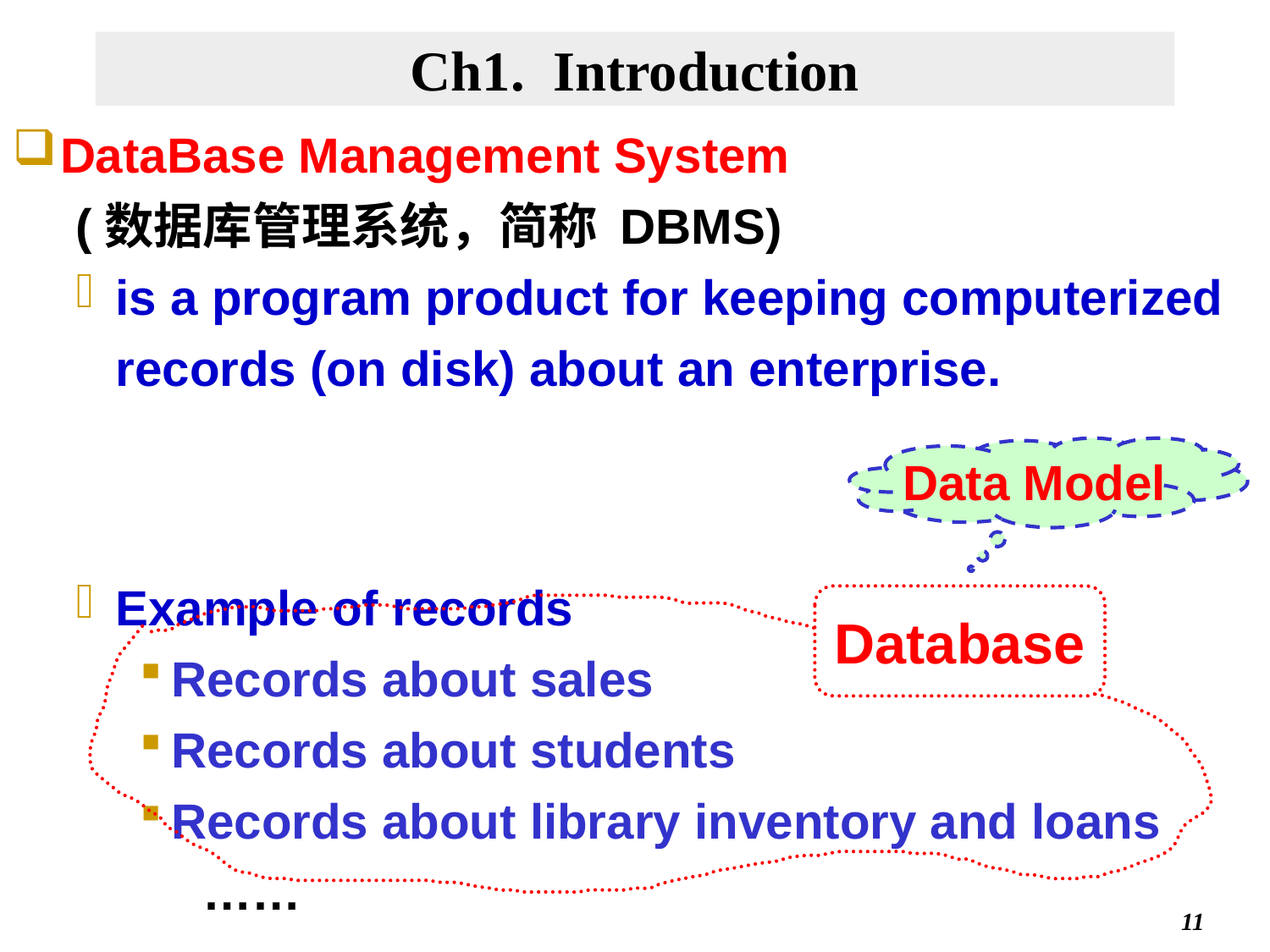

# Ch1.  Introduction
DataBase Management System
(数据库管理系统，简称 DBMS)
is a program product for keeping computerized records (on disk) about an enterprise.

Example of records
Records about sales
Records about students
Records about library inventory and loans
……
Data Model
Database

11